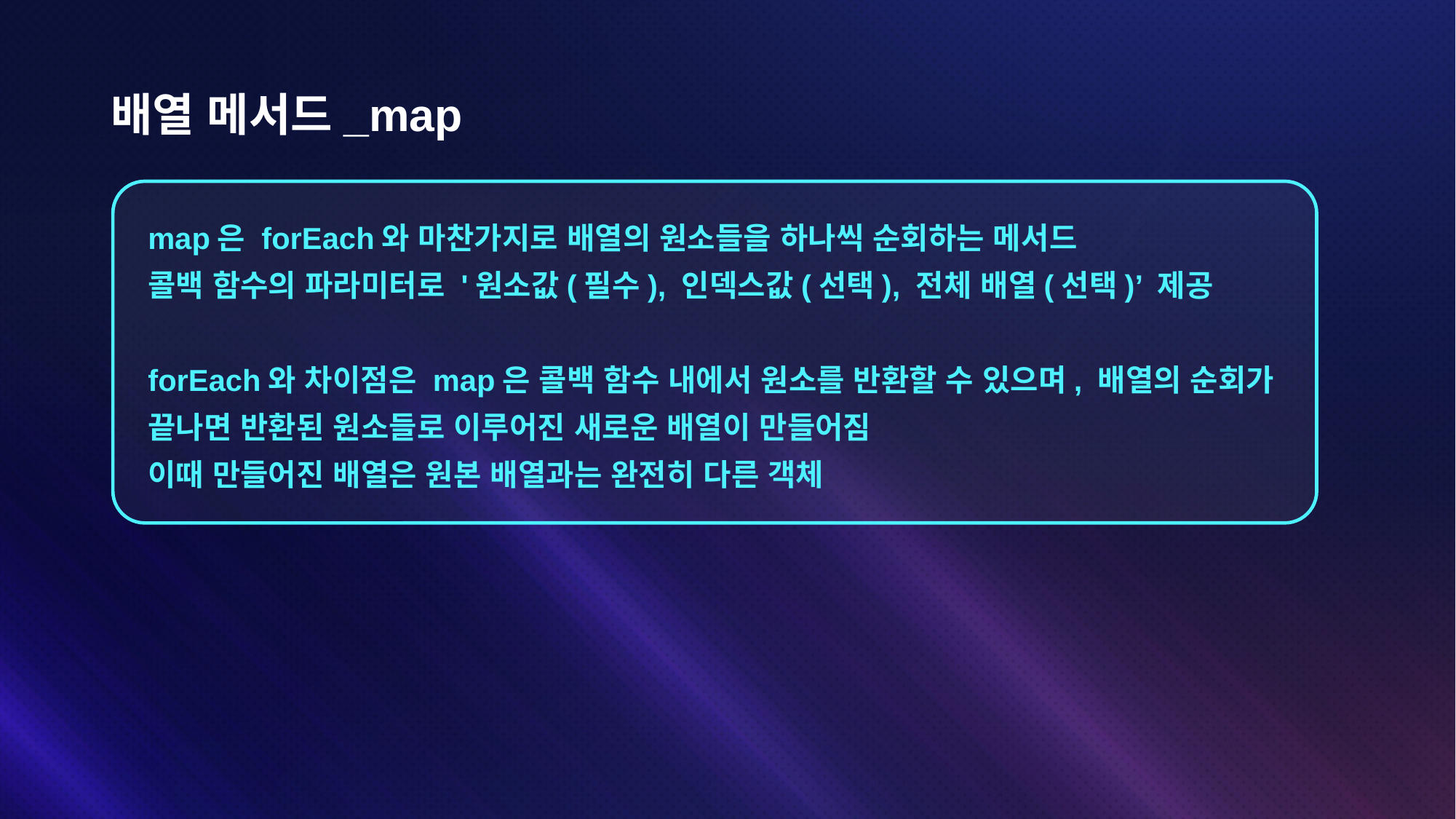

# 배열 메서드_map
map은 forEach와 마찬가지로 배열의 원소들을 하나씩 순회하는 메서드
콜백 함수의 파라미터로 '원소값(필수), 인덱스값(선택), 전체 배열(선택)’ 제공

forEach와 차이점은 map은 콜백 함수 내에서 원소를 반환할 수 있으며, 배열의 순회가 끝나면 반환된 원소들로 이루어진 새로운 배열이 만들어짐
이때 만들어진 배열은 원본 배열과는 완전히 다른 객체